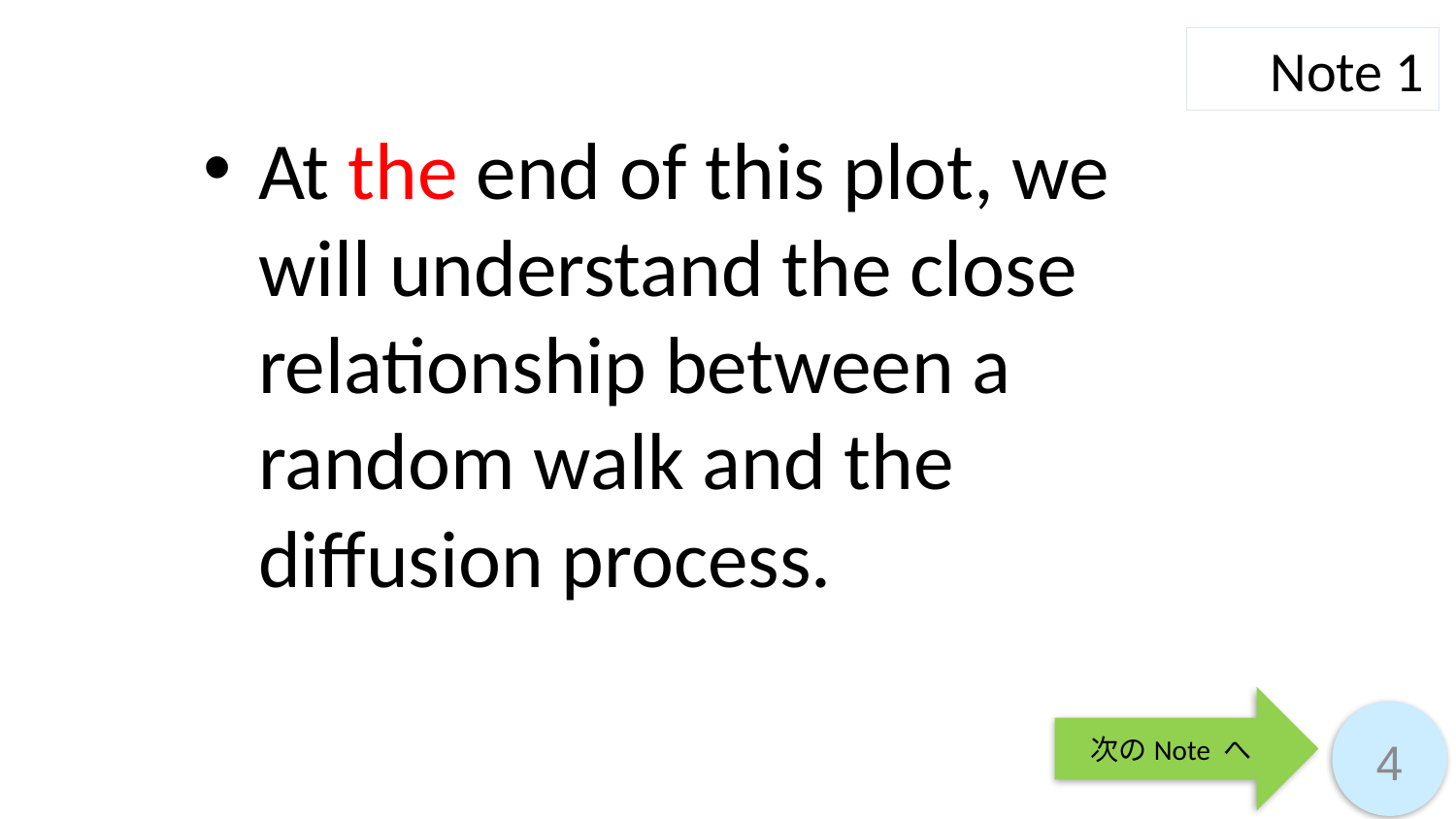

Note 1
At the end of this plot, we will understand the close relationship between a random walk and the diffusion process.
次のNote へ
4